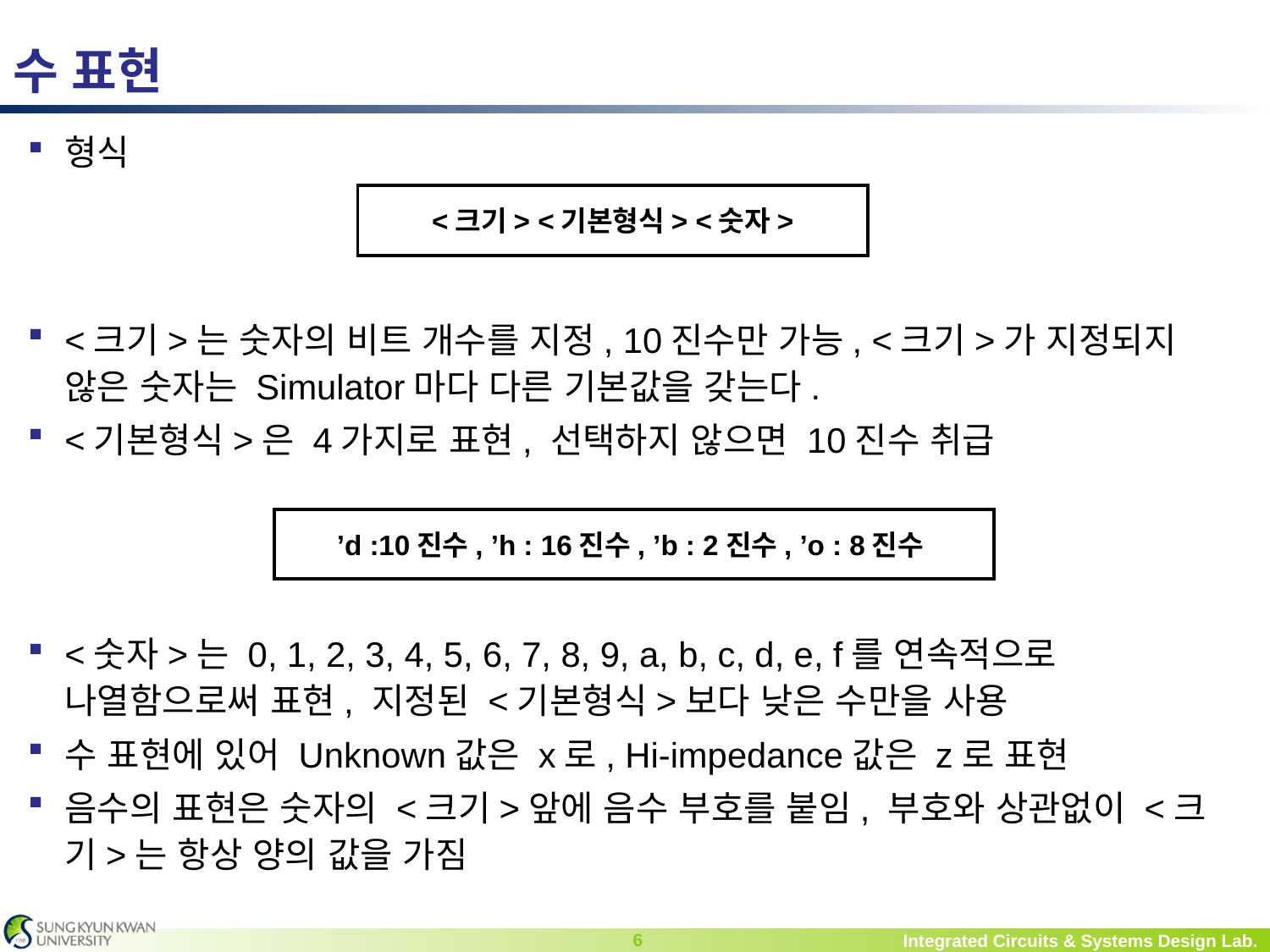

# 수 표현
형식

<크기>는 숫자의 비트 개수를 지정, 10진수만 가능, <크기>가 지정되지 않은 숫자는 Simulator마다 다른 기본값을 갖는다.
<기본형식>은 4가지로 표현, 선택하지 않으면 10진수 취급

<숫자>는 0, 1, 2, 3, 4, 5, 6, 7, 8, 9, a, b, c, d, e, f를 연속적으로 나열함으로써 표현, 지정된 <기본형식>보다 낮은 수만을 사용
수 표현에 있어 Unknown값은 x로, Hi-impedance값은 z로 표현
음수의 표현은 숫자의 <크기>앞에 음수 부호를 붙임, 부호와 상관없이 <크기>는 항상 양의 값을 가짐

<크기> <기본형식> <숫자>
’d :10진수, ’h : 16진수, ’b : 2진수, ’o : 8진수